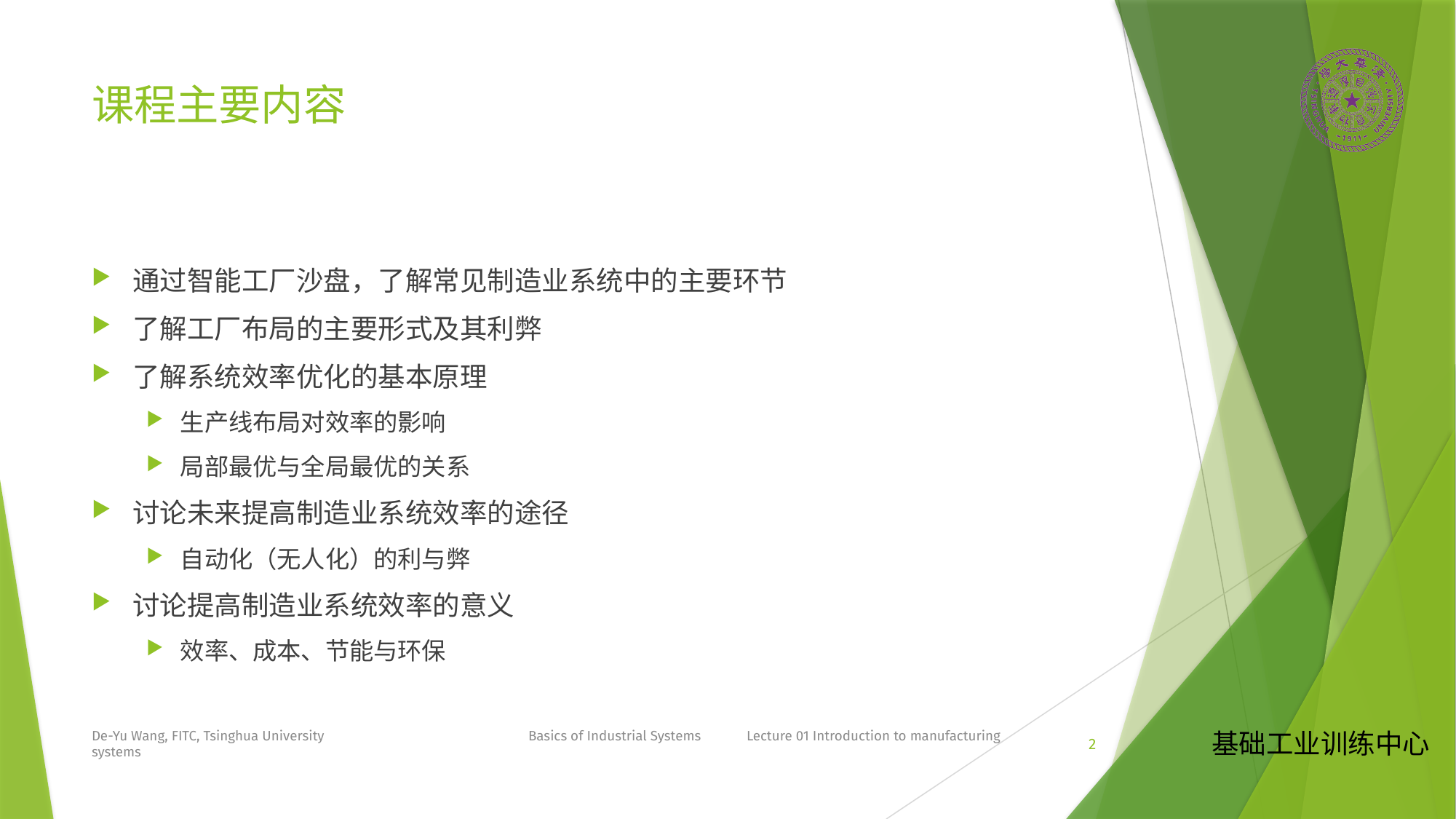

# 课程主要内容
通过智能工厂沙盘，了解常见制造业系统中的主要环节
了解工厂布局的主要形式及其利弊
了解系统效率优化的基本原理
生产线布局对效率的影响
局部最优与全局最优的关系
讨论未来提高制造业系统效率的途径
自动化（无人化）的利与弊
讨论提高制造业系统效率的意义
效率、成本、节能与环保

2